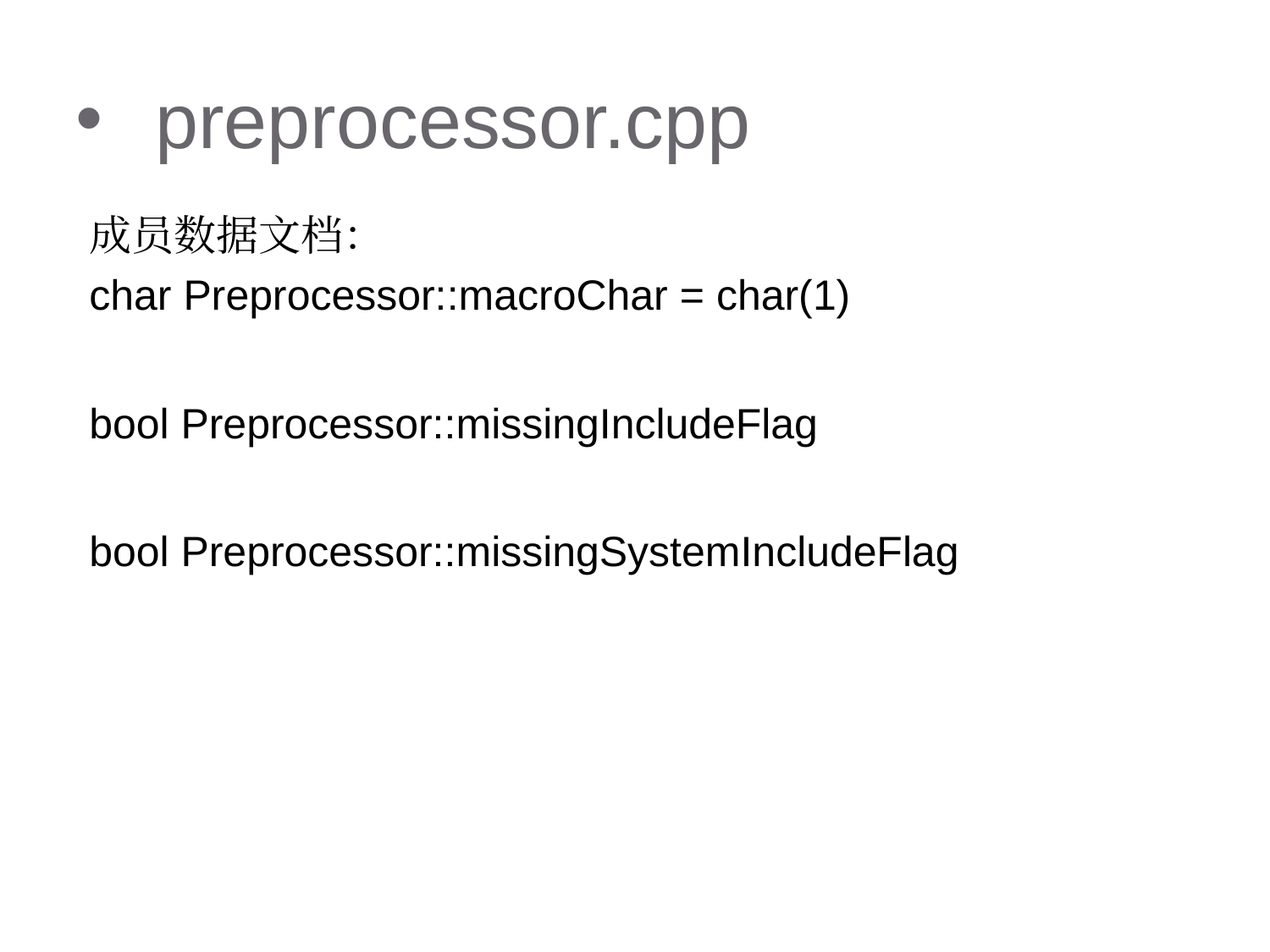

# preprocessor.cpp
成员数据文档：
char Preprocessor::macroChar = char(1)

bool Preprocessor::missingIncludeFlag

bool Preprocessor::missingSystemIncludeFlag